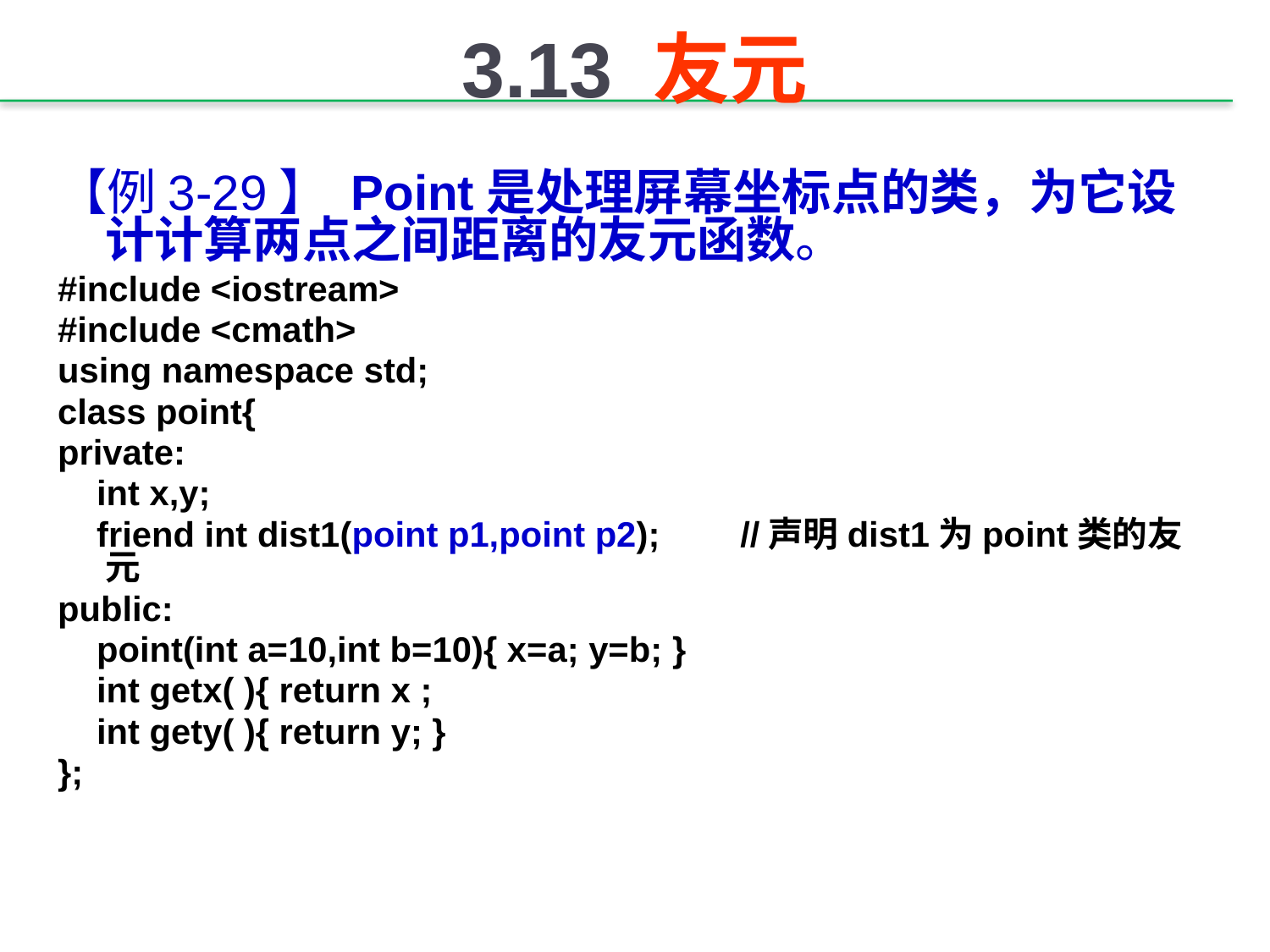

# 3.13 友元
【例3-29】 Point是处理屏幕坐标点的类，为它设计计算两点之间距离的友元函数。
#include <iostream>
#include <cmath>
using namespace std;
class point{
private:
    int x,y;
    friend int dist1(point p1,point p2);	//声明dist1为point类的友元
public:
    point(int a=10,int b=10){ x=a; y=b; }
    int getx( ){ return x ;
    int gety( ){ return y; }
};